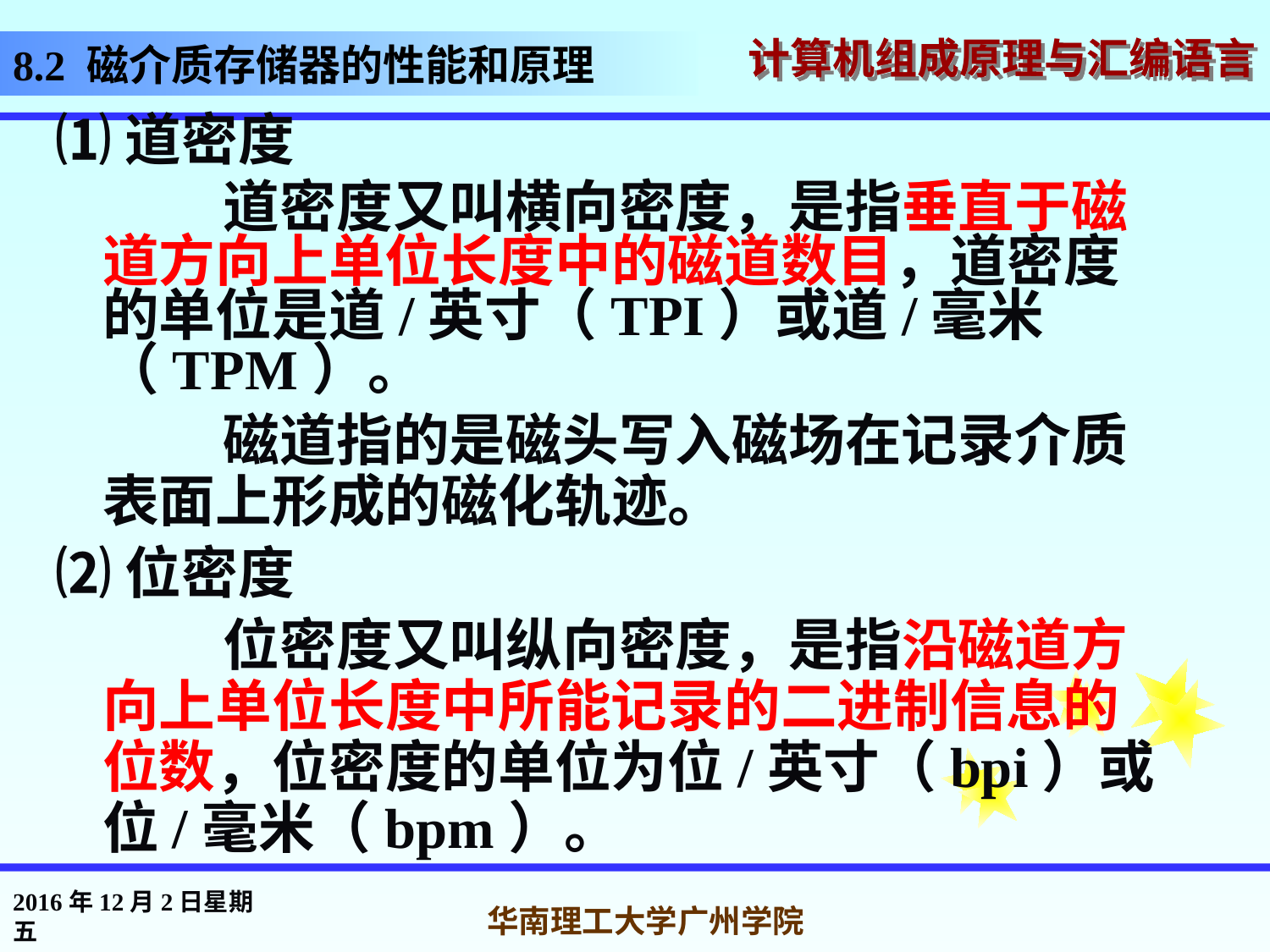

# 8.2 磁介质存储器的性能和原理
⑴道密度
            道密度又叫横向密度，是指垂直于磁道方向上单位长度中的磁道数目，道密度的单位是道/英寸（TPI）或道/毫米（TPM）。
            磁道指的是磁头写入磁场在记录介质表面上形成的磁化轨迹。
⑵位密度
            位密度又叫纵向密度，是指沿磁道方向上单位长度中所能记录的二进制信息的位数，位密度的单位为位/英寸（bpi）或位/毫米（bpm）。
2016年12月2日星期五
华南理工大学广州学院